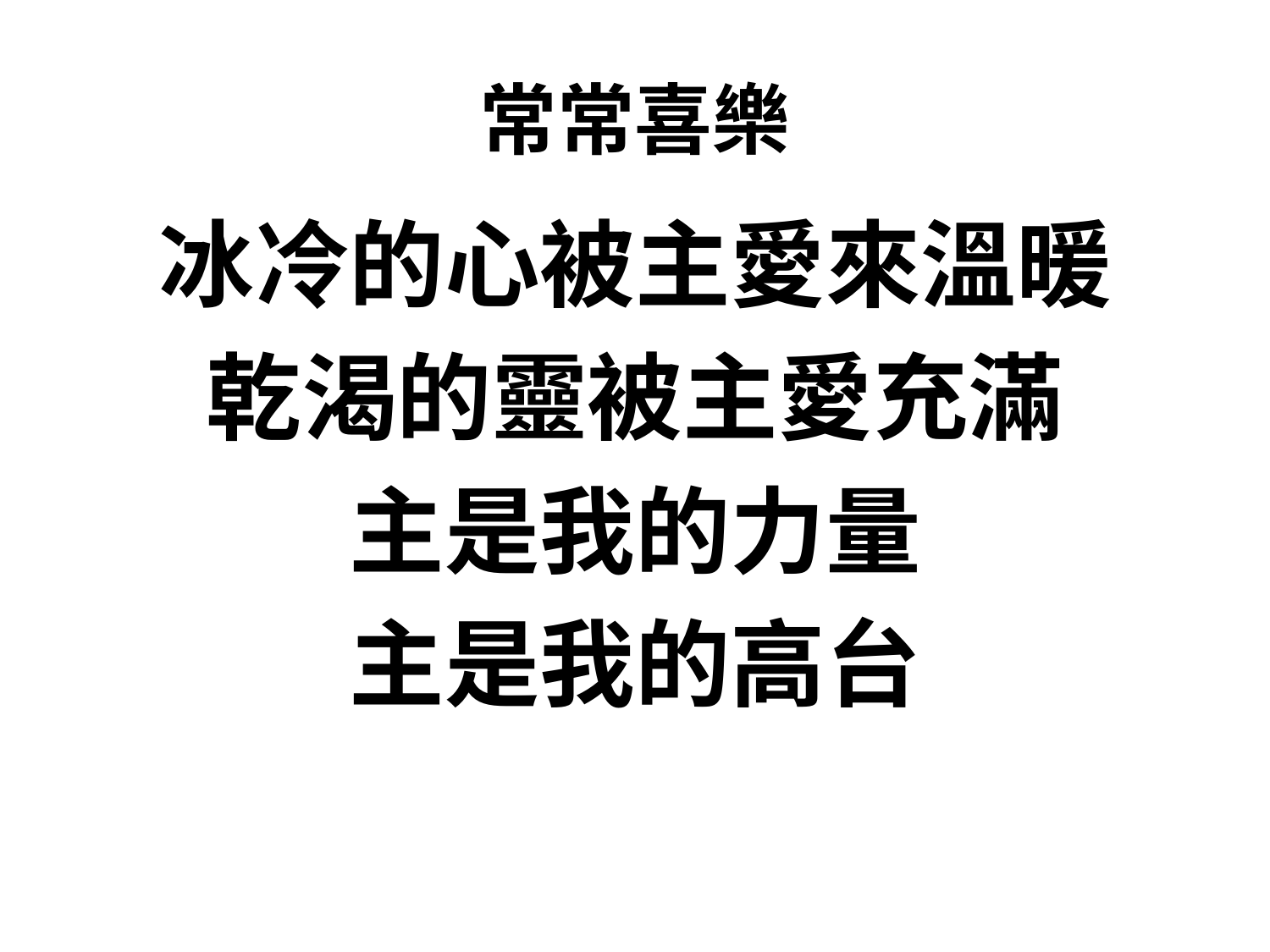

# 常常喜樂
冰冷的心被主愛來溫暖
乾渴的靈被主愛充滿
主是我的力量
主是我的高台